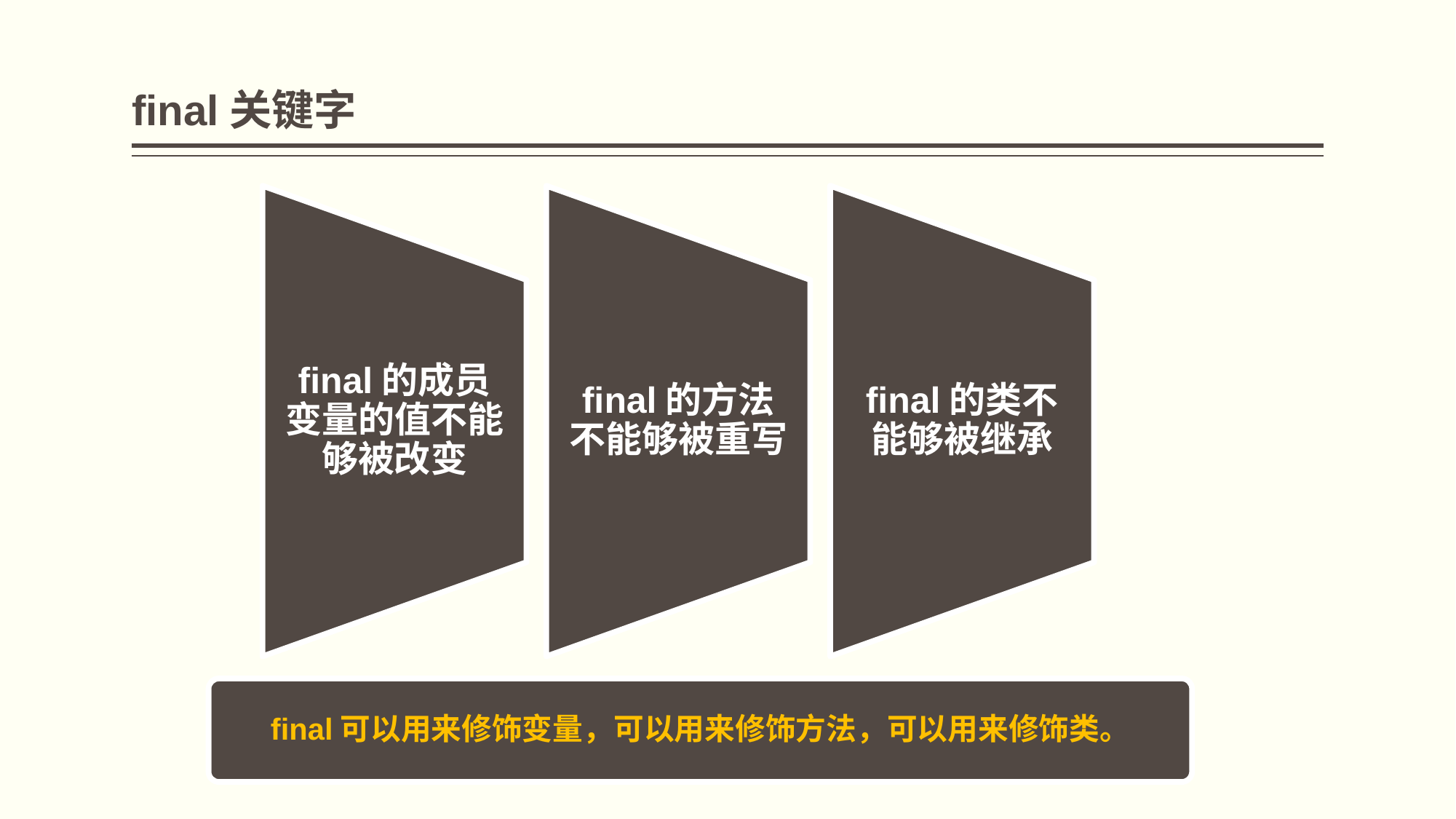

# final关键字
final的成员变量的值不能够被改变
final的方法不能够被重写
final的类不能够被继承
final可以用来修饰变量，可以用来修饰方法，可以用来修饰类。